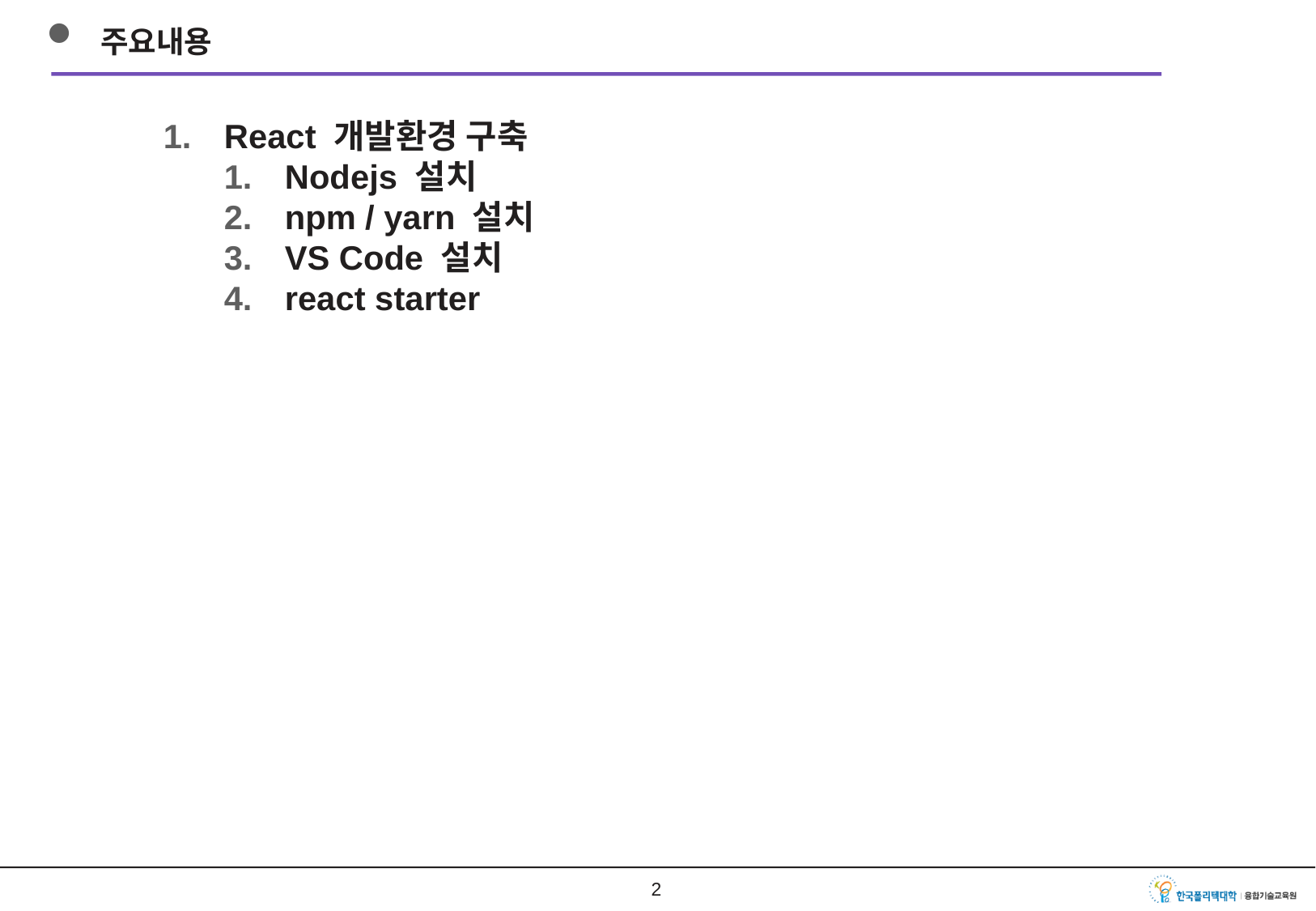

주요내용
React 개발환경 구축
Nodejs 설치
npm / yarn 설치
VS Code 설치
react starter
2